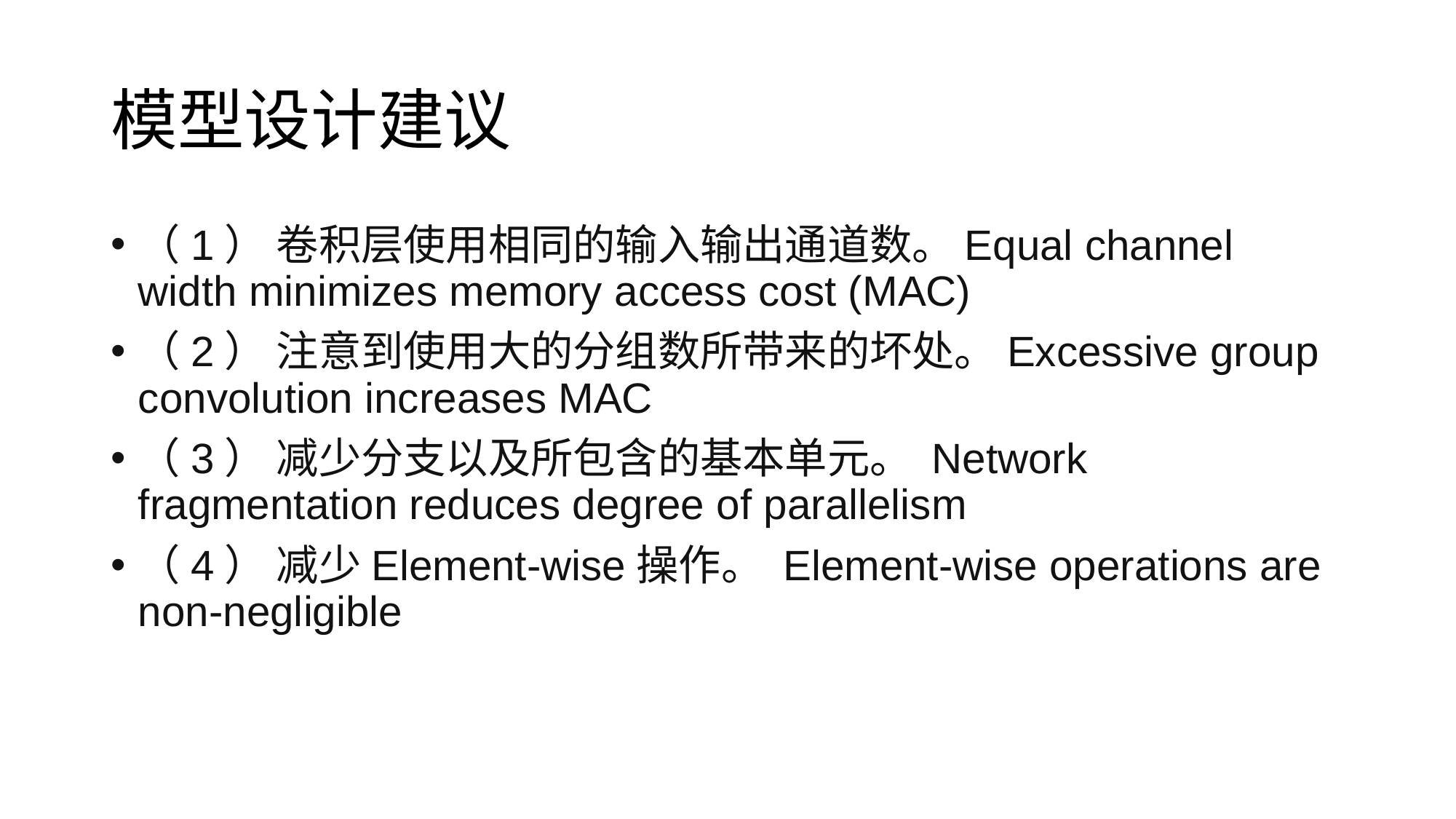

# 模型设计建议
（1） 卷积层使用相同的输入输出通道数。Equal channel width minimizes memory access cost (MAC)
（2） 注意到使用大的分组数所带来的坏处。Excessive group convolution increases MAC
（3） 减少分支以及所包含的基本单元。 Network fragmentation reduces degree of parallelism
（4） 减少Element-wise操作。 Element-wise operations are non-negligible